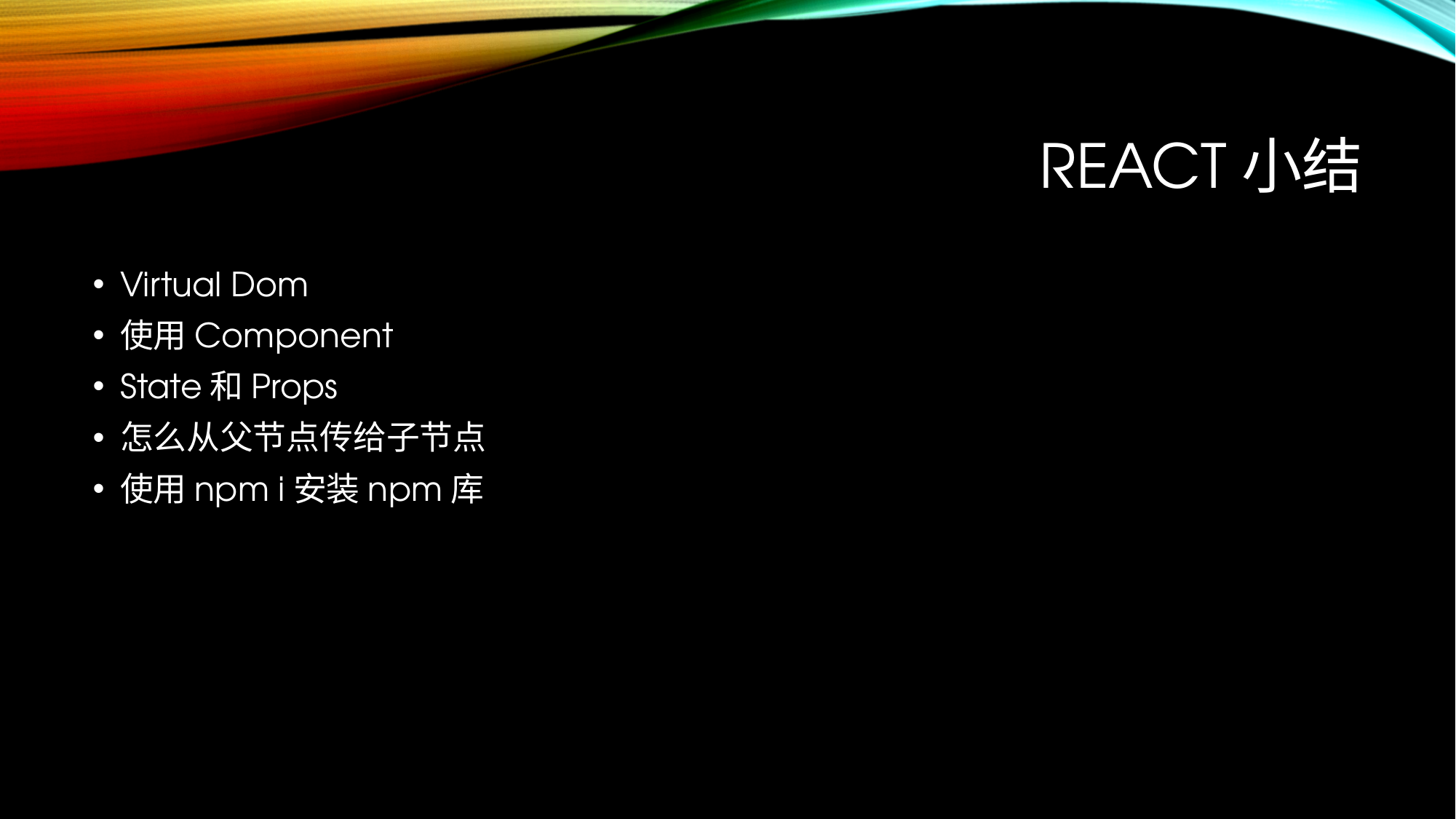

# React小结
Virtual Dom
使用Component
State和Props
怎么从父节点传给子节点
使用npm i安装npm库